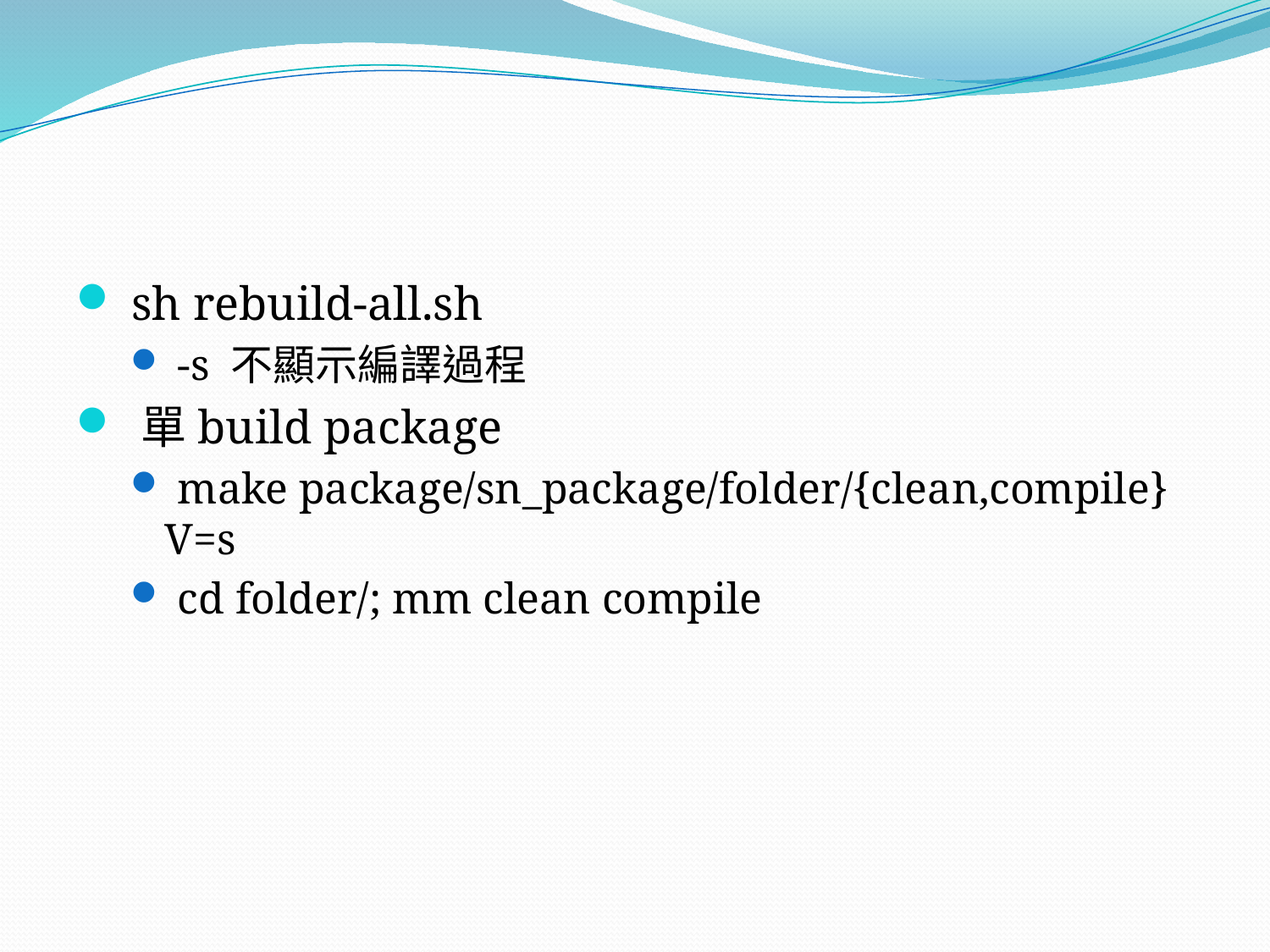

#
 sh rebuild-all.sh
 -s 不顯示編譯過程
 單build package
 make package/sn_package/folder/{clean,compile} V=s
 cd folder/; mm clean compile